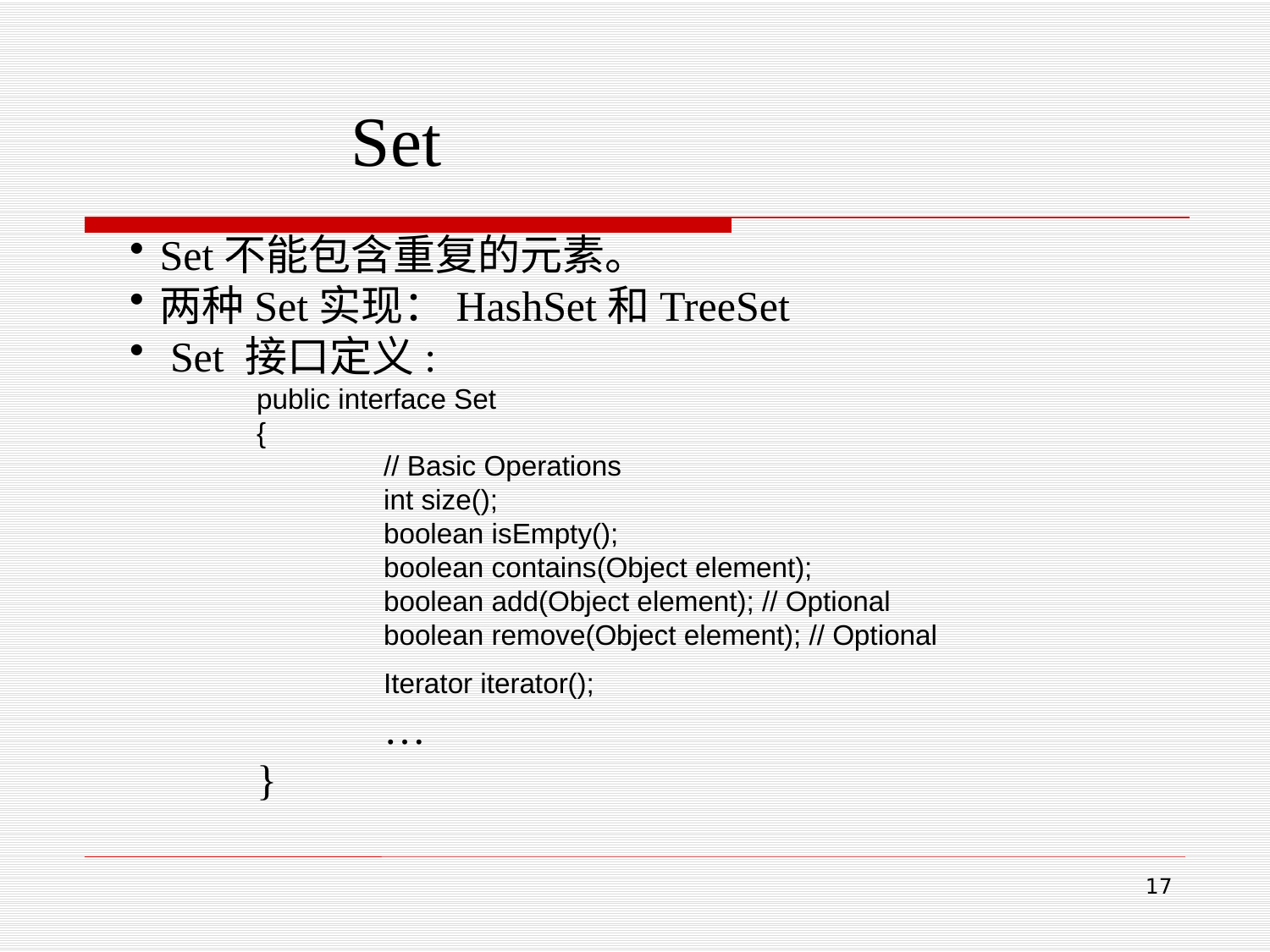

Set
Set不能包含重复的元素。
两种Set实现：HashSet和TreeSet
 Set 接口定义:
	public interface Set
	{
		// Basic Operations
		int size();
		boolean isEmpty();
		boolean contains(Object element);
		boolean add(Object element); // Optional
		boolean remove(Object element); // Optional
		Iterator iterator();
		…
	}

17